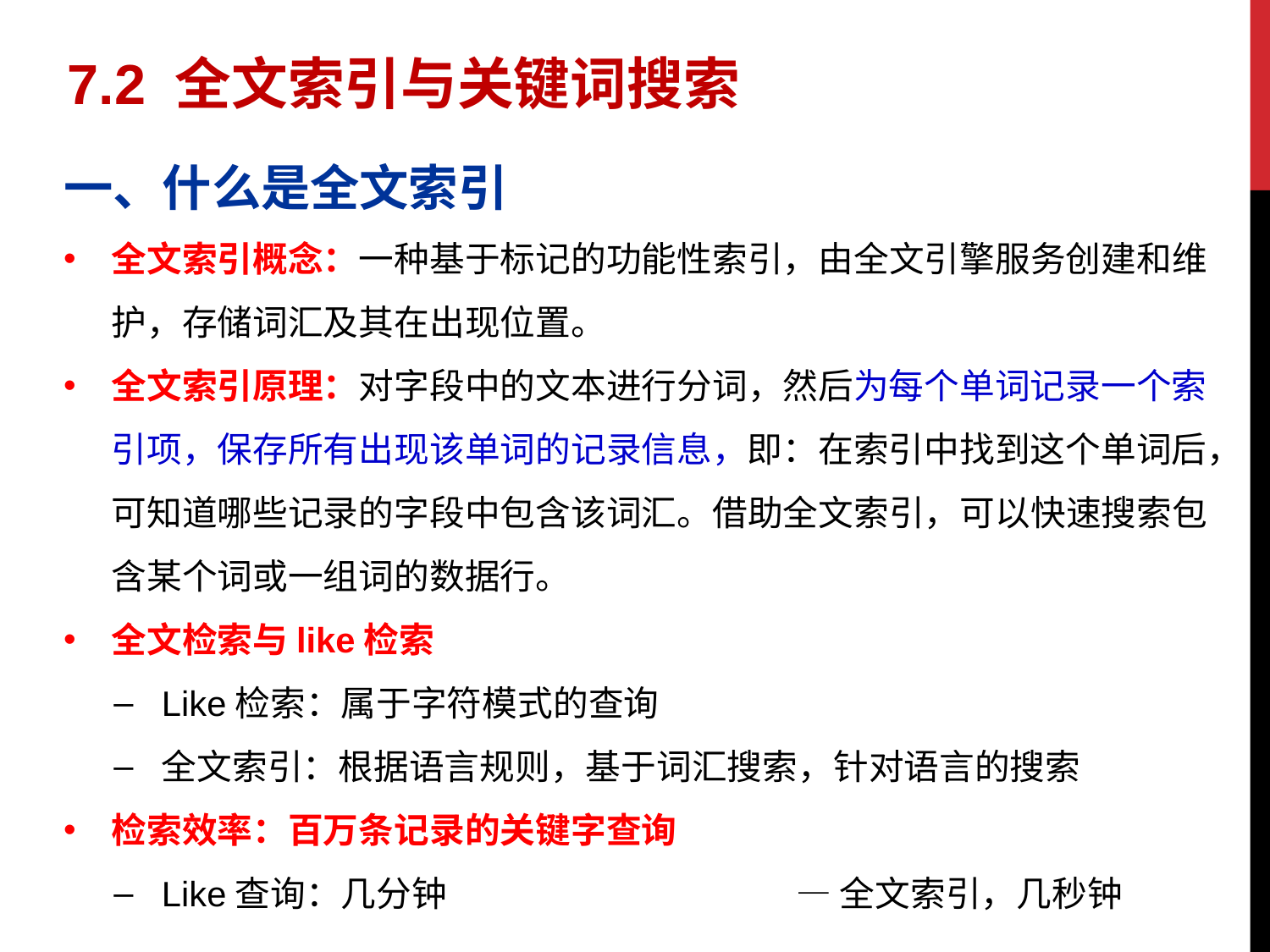

7.2 全文索引与关键词搜索
一、什么是全文索引
全文索引概念：一种基于标记的功能性索引，由全文引擎服务创建和维护，存储词汇及其在出现位置。
全文索引原理：对字段中的文本进行分词，然后为每个单词记录一个索引项，保存所有出现该单词的记录信息，即：在索引中找到这个单词后，可知道哪些记录的字段中包含该词汇。借助全文索引，可以快速搜索包含某个词或一组词的数据行。
全文检索与like检索
Like检索：属于字符模式的查询
全文索引：根据语言规则，基于词汇搜索，针对语言的搜索
检索效率：百万条记录的关键字查询
Like查询：几分钟			— 全文索引，几秒钟